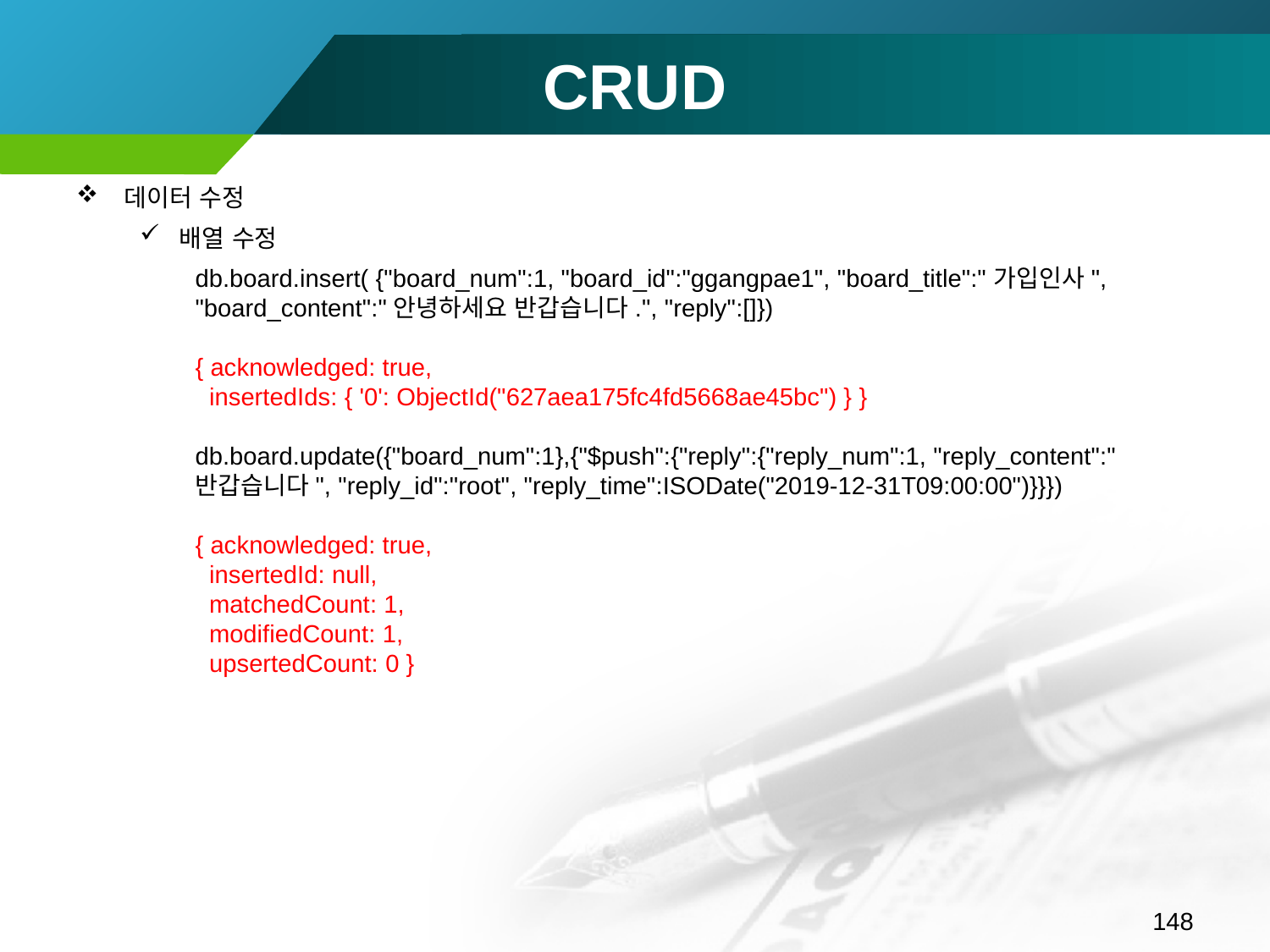

# CRUD
데이터 수정
배열 수정
db.board.insert( {"board_num":1, "board_id":"ggangpae1", "board_title":"가입인사", "board_content":"안녕하세요 반갑습니다.", "reply":[]})

{ acknowledged: true,
  insertedIds: { '0': ObjectId("627aea175fc4fd5668ae45bc") } }

db.board.update({"board_num":1},{"$push":{"reply":{"reply_num":1, "reply_content":"반갑습니다", "reply_id":"root", "reply_time":ISODate("2019-12-31T09:00:00")}}})

{ acknowledged: true,
  insertedId: null,
  matchedCount: 1,
  modifiedCount: 1,
  upsertedCount: 0 }
148